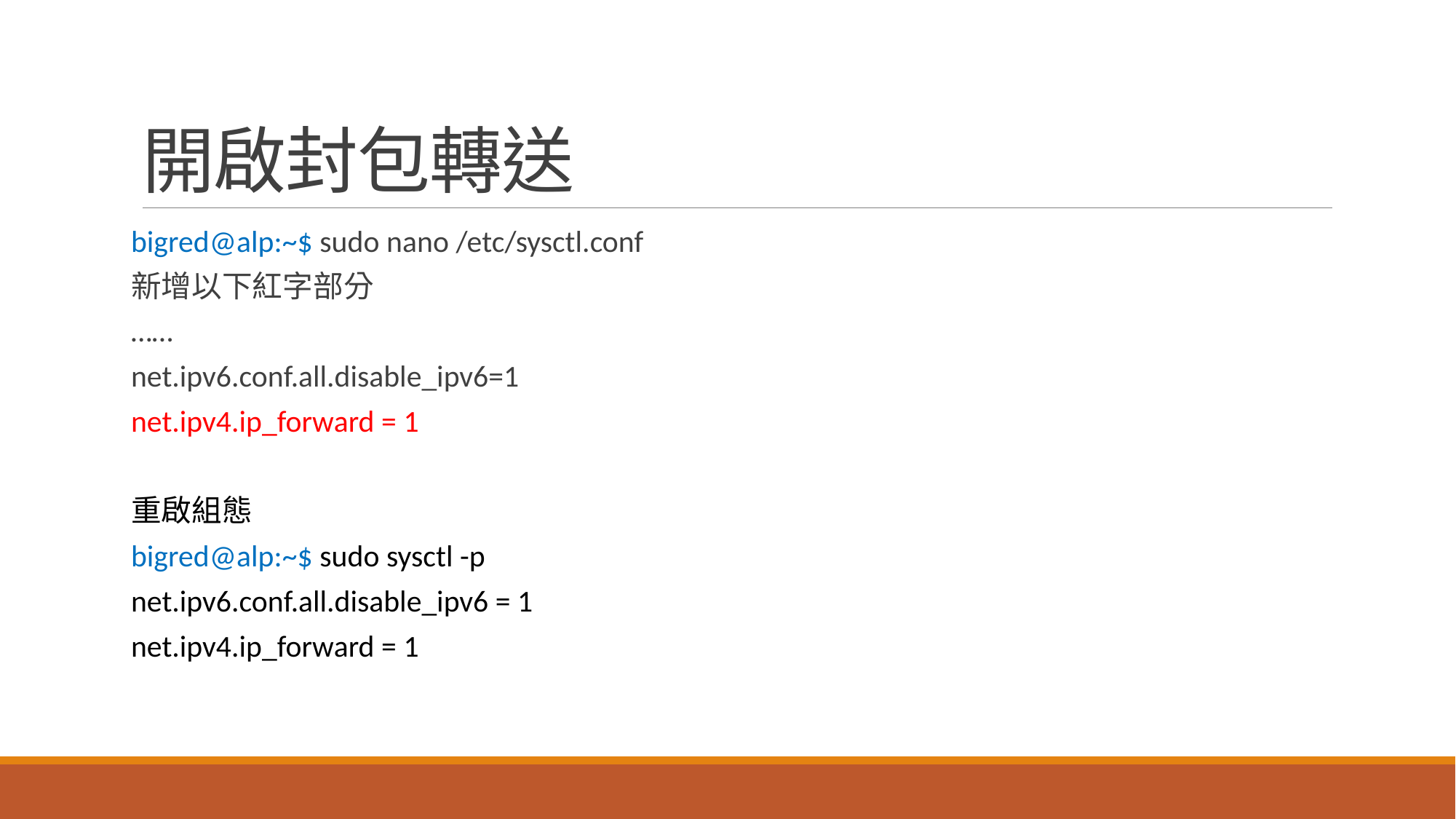

# 開啟封包轉送
bigred@alp:~$ sudo nano /etc/sysctl.conf
新增以下紅字部分
……
net.ipv6.conf.all.disable_ipv6=1
net.ipv4.ip_forward = 1

重啟組態
bigred@alp:~$ sudo sysctl -p
net.ipv6.conf.all.disable_ipv6 = 1
net.ipv4.ip_forward = 1